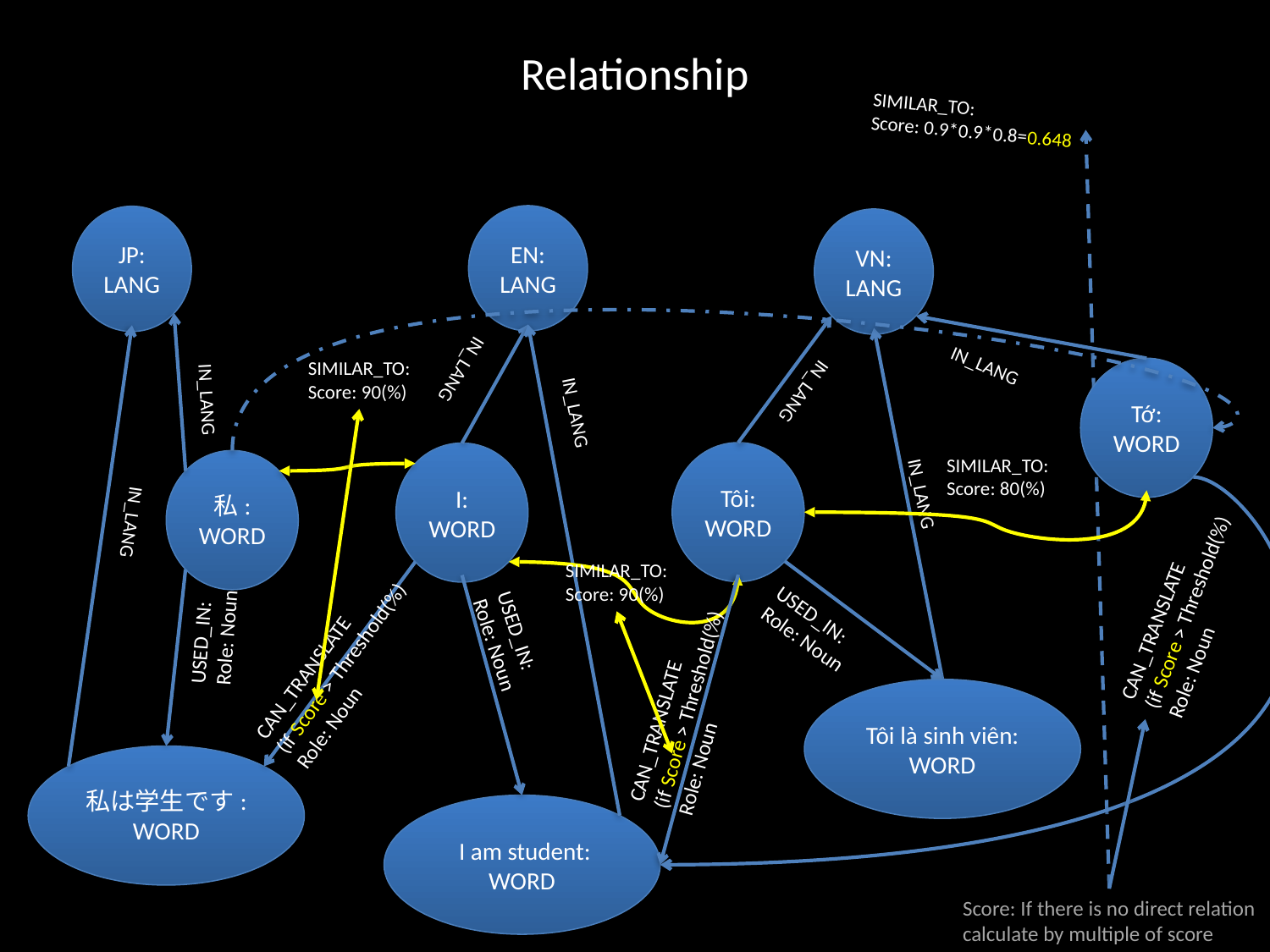

# Relationship
SIMILAR_TO:
Score: 0.9*0.9*0.8=0.648
EN: LANG
JP: LANG
VN: LANG
IN_LANG
IN_LANG
IN_LANG
IN_LANG
SIMILAR_TO:
Score: 90(%)
Tớ: WORD
IN_LANG
Tôi: WORD
I: WORD
SIMILAR_TO:
Score: 80(%)
私: WORD
IN_LANG
IN_LANG
SIMILAR_TO:
Score: 90(%)
CAN_TRANSLATE
(if Score > Threshold(%)
Role: Noun
USED_IN:
Role: Noun
USED_IN:
Role: Noun
USED_IN:
Role: Noun
CAN_TRANSLATE
(if Score > Threshold(%)
Role: Noun
CAN_TRANSLATE
(if Score > Threshold(%)
Role: Noun
Tôi là sinh viên: WORD
私は学生です: WORD
 I am student: WORD
Score: If there is no direct relation
calculate by multiple of score